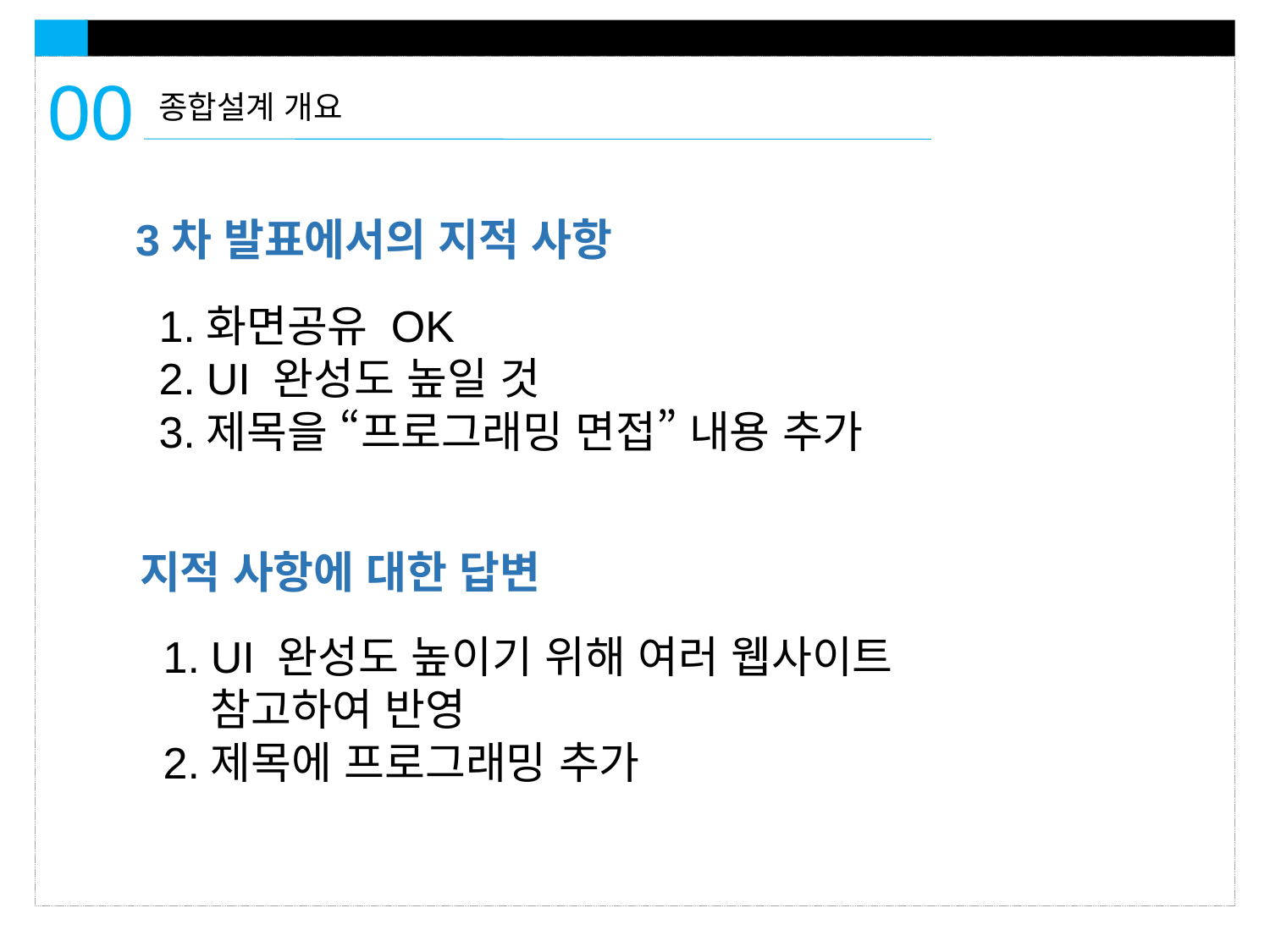

00

종합설계 개요

3차 발표에서의 지적 사항
화면공유 OK
UI 완성도 높일 것
제목을 “프로그래밍 면접” 내용 추가
지적 사항에 대한 답변
UI 완성도 높이기 위해 여러 웹사이트 참고하여 반영
제목에 프로그래밍 추가